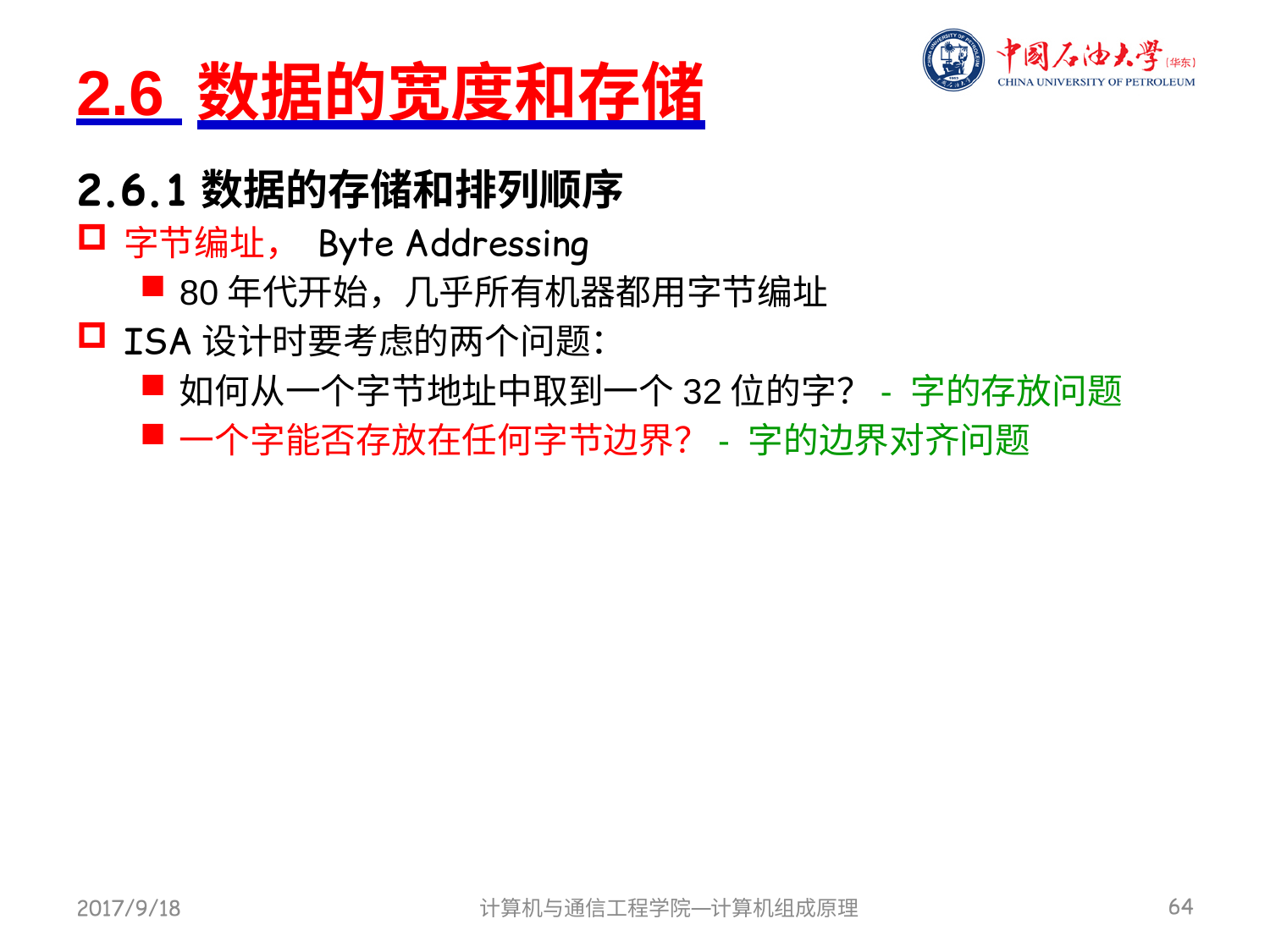

# 2.6 数据的宽度和存储
2.6.1数据的存储和排列顺序
字节编址， Byte Addressing
80年代开始，几乎所有机器都用字节编址
ISA设计时要考虑的两个问题：
如何从一个字节地址中取到一个32位的字？- 字的存放问题
一个字能否存放在任何字节边界？- 字的边界对齐问题

2017/9/18
计算机与通信工程学院—计算机组成原理
64